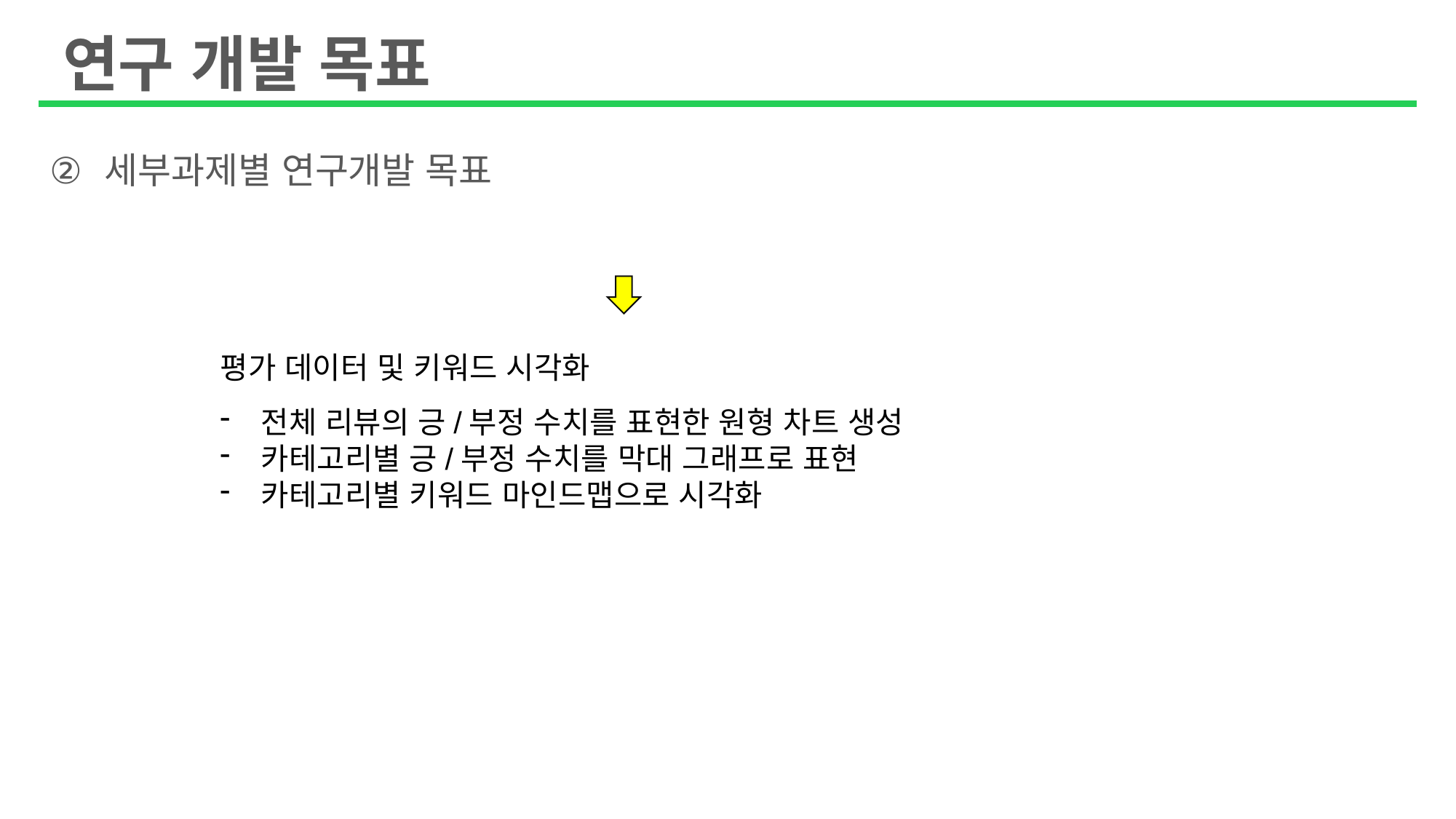

연구 개발 목표
세부과제별 연구개발 목표

평가 데이터 및 키워드 시각화
전체 리뷰의 긍/부정 수치를 표현한 원형 차트 생성
카테고리별 긍/부정 수치를 막대 그래프로 표현
카테고리별 키워드 마인드맵으로 시각화